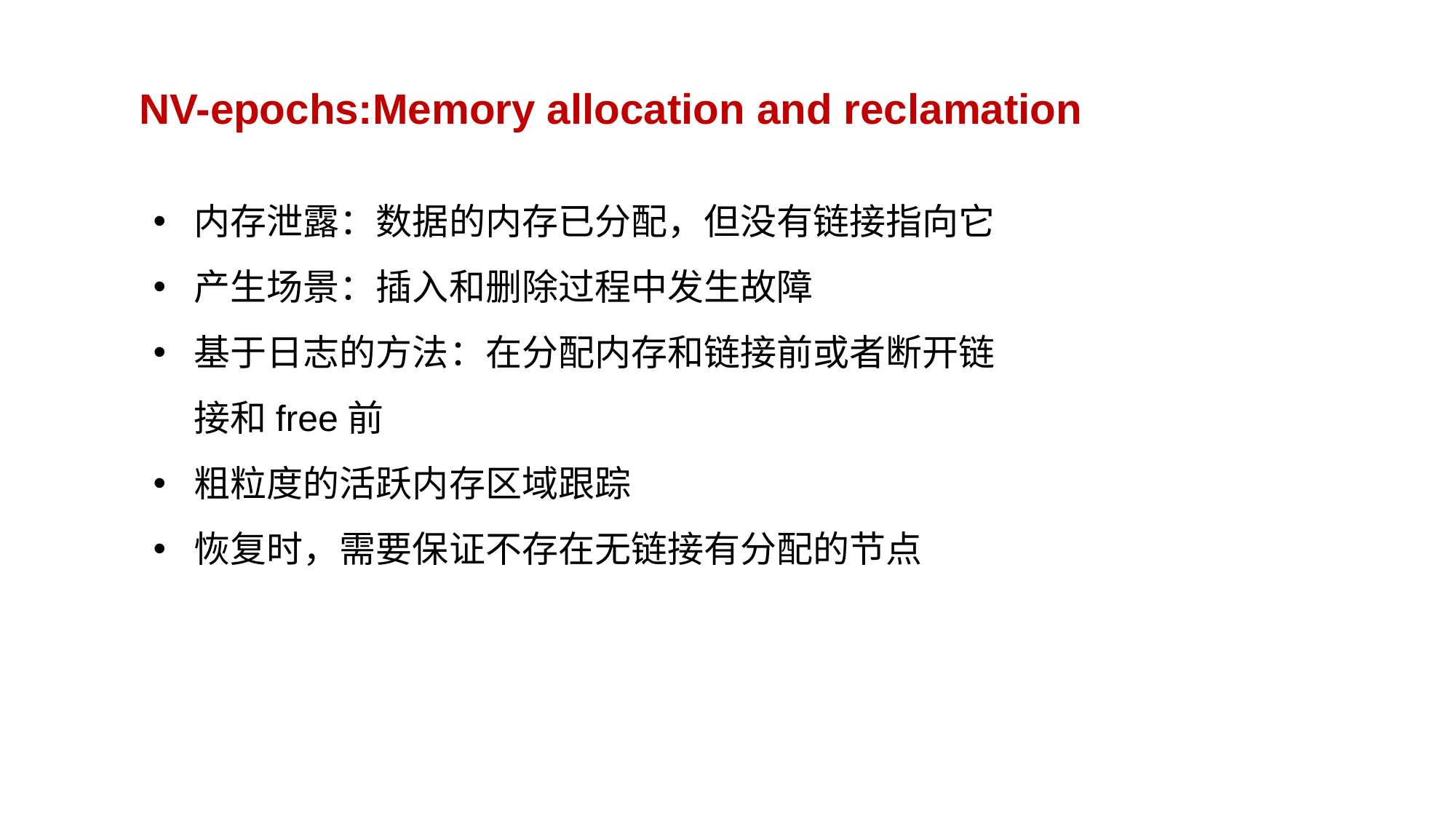

NV-epochs:Memory allocation and reclamation
内存泄露：数据的内存已分配，但没有链接指向它
产生场景：插入和删除过程中发生故障
基于日志的方法：在分配内存和链接前或者断开链接和free前
粗粒度的活跃内存区域跟踪
恢复时，需要保证不存在无链接有分配的节点